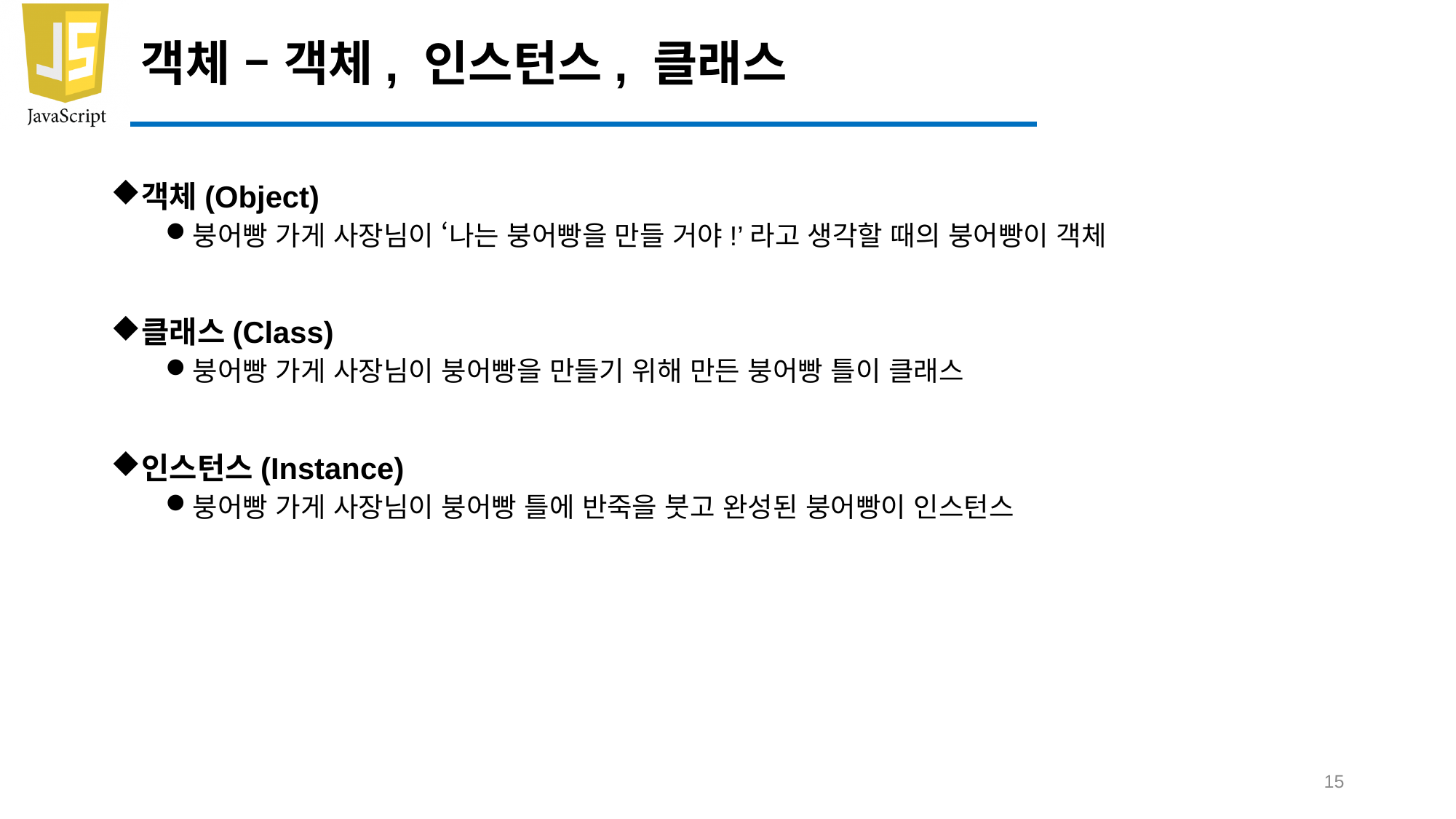

# 객체 – 객체, 인스턴스, 클래스
객체(Object)
붕어빵 가게 사장님이 ‘나는 붕어빵을 만들 거야!’라고 생각할 때의 붕어빵이 객체

클래스(Class)
붕어빵 가게 사장님이 붕어빵을 만들기 위해 만든 붕어빵 틀이 클래스

인스턴스(Instance)
붕어빵 가게 사장님이 붕어빵 틀에 반죽을 붓고 완성된 붕어빵이 인스턴스
15